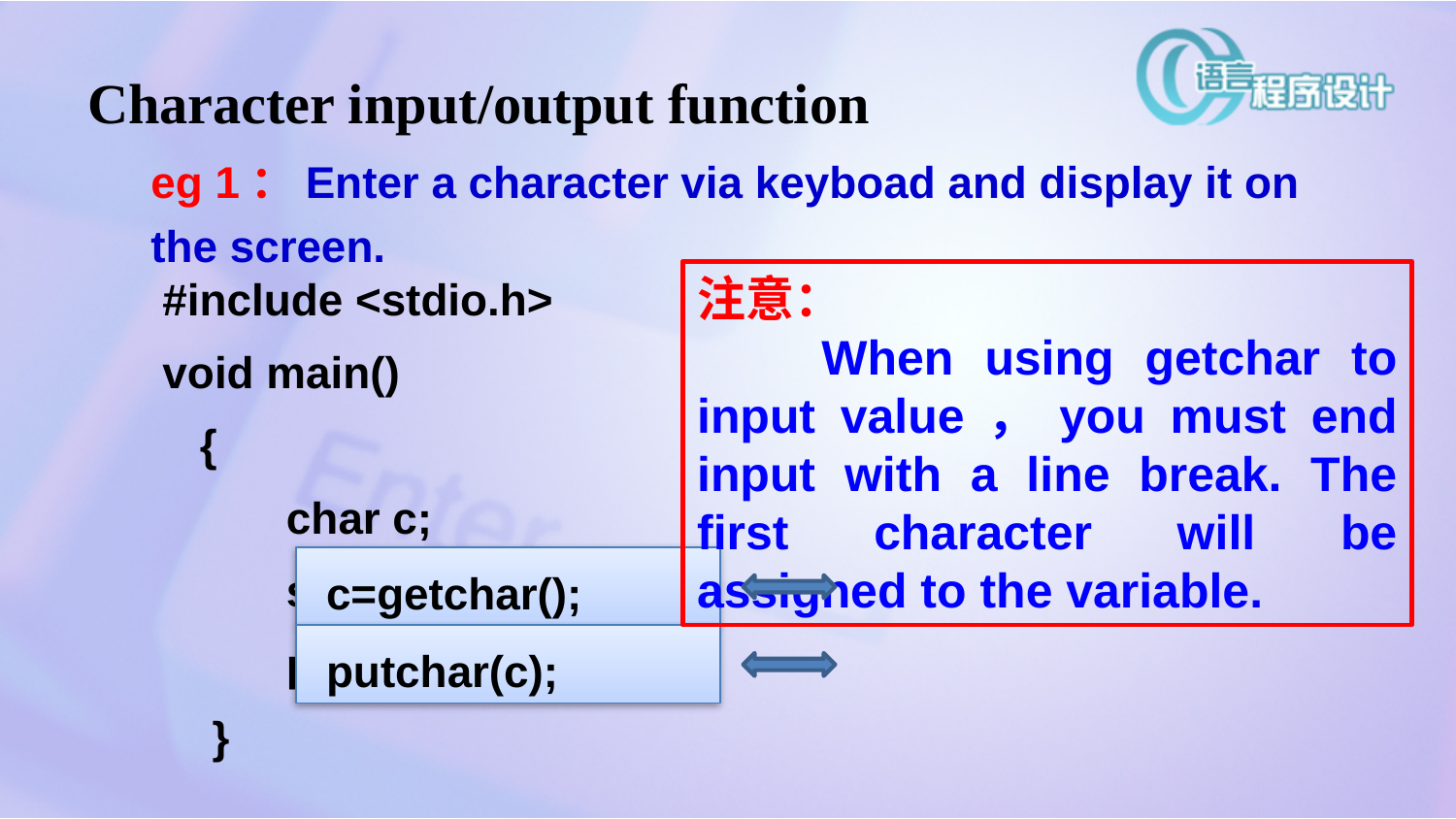

Character input/output function
eg 1：Enter a character via keyboad and display it on the screen.
#include <stdio.h>
void main()
   {
          char c;
          scanf(“%c”, &c );
          printf(“%c”, c );
    }
注意：
    When using getchar to input value，you must end input with a line break. The first character will be assigned to the variable.
c=getchar();

putchar(c);